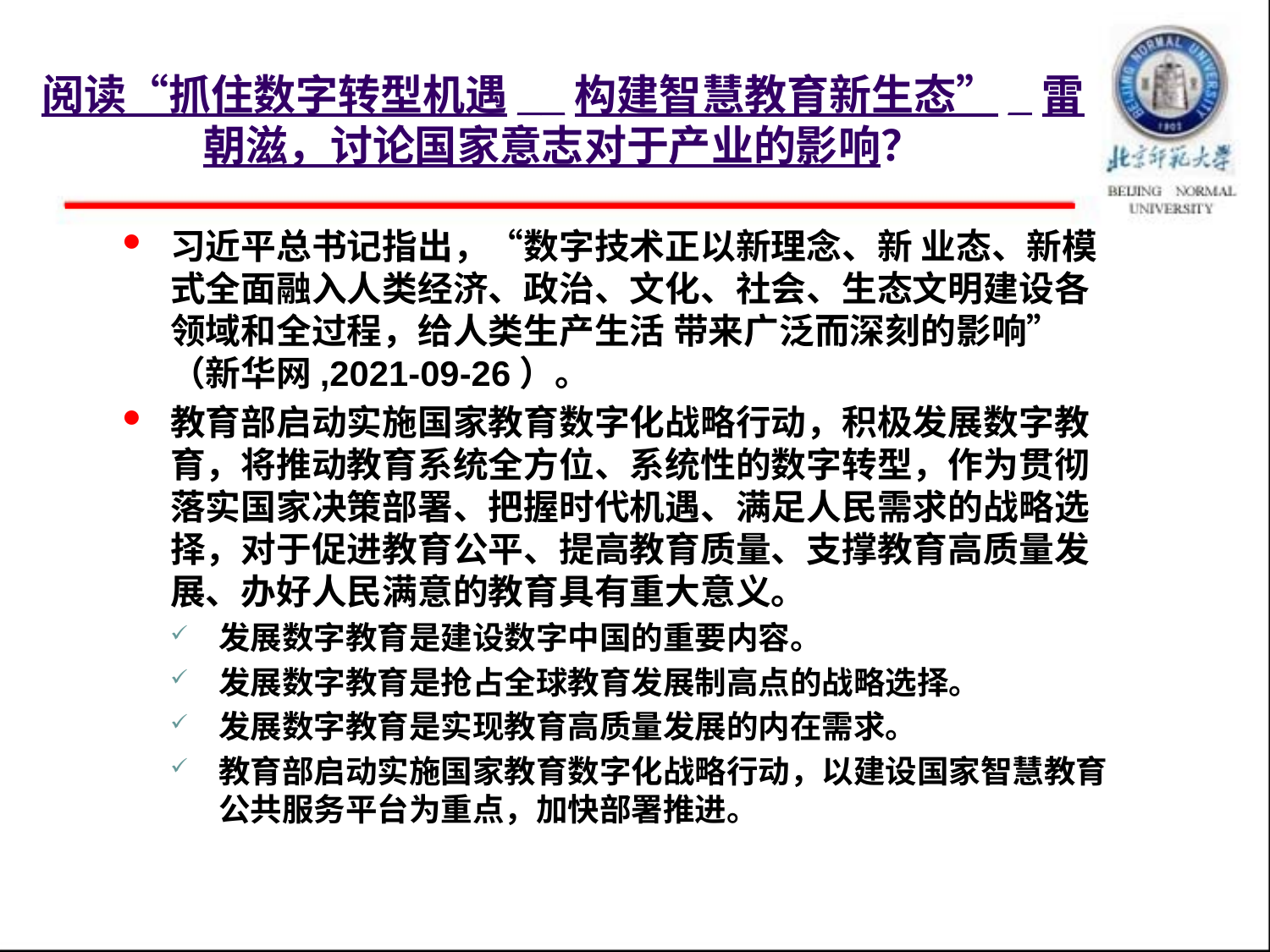

# 阅读“抓住数字转型机遇__构建智慧教育新生态”_雷朝滋，讨论国家意志对于产业的影响？
习近平总书记指出，“数字技术正以新理念、新 业态、新模式全面融入人类经济、政治、文化、社会、生态文明建设各领域和全过程，给人类生产生活 带来广泛而深刻的影响”（新华网,2021-09-26）。
教育部启动实施国家教育数字化战略行动，积极发展数字教育，将推动教育系统全方位、系统性的数字转型，作为贯彻落实国家决策部署、把握时代机遇、满足人民需求的战略选择，对于促进教育公平、提高教育质量、支撑教育高质量发展、办好人民满意的教育具有重大意义。
发展数字教育是建设数字中国的重要内容。
发展数字教育是抢占全球教育发展制高点的战略选择。
发展数字教育是实现教育高质量发展的内在需求。
教育部启动实施国家教育数字化战略行动，以建设国家智慧教育公共服务平台为重点，加快部署推进。